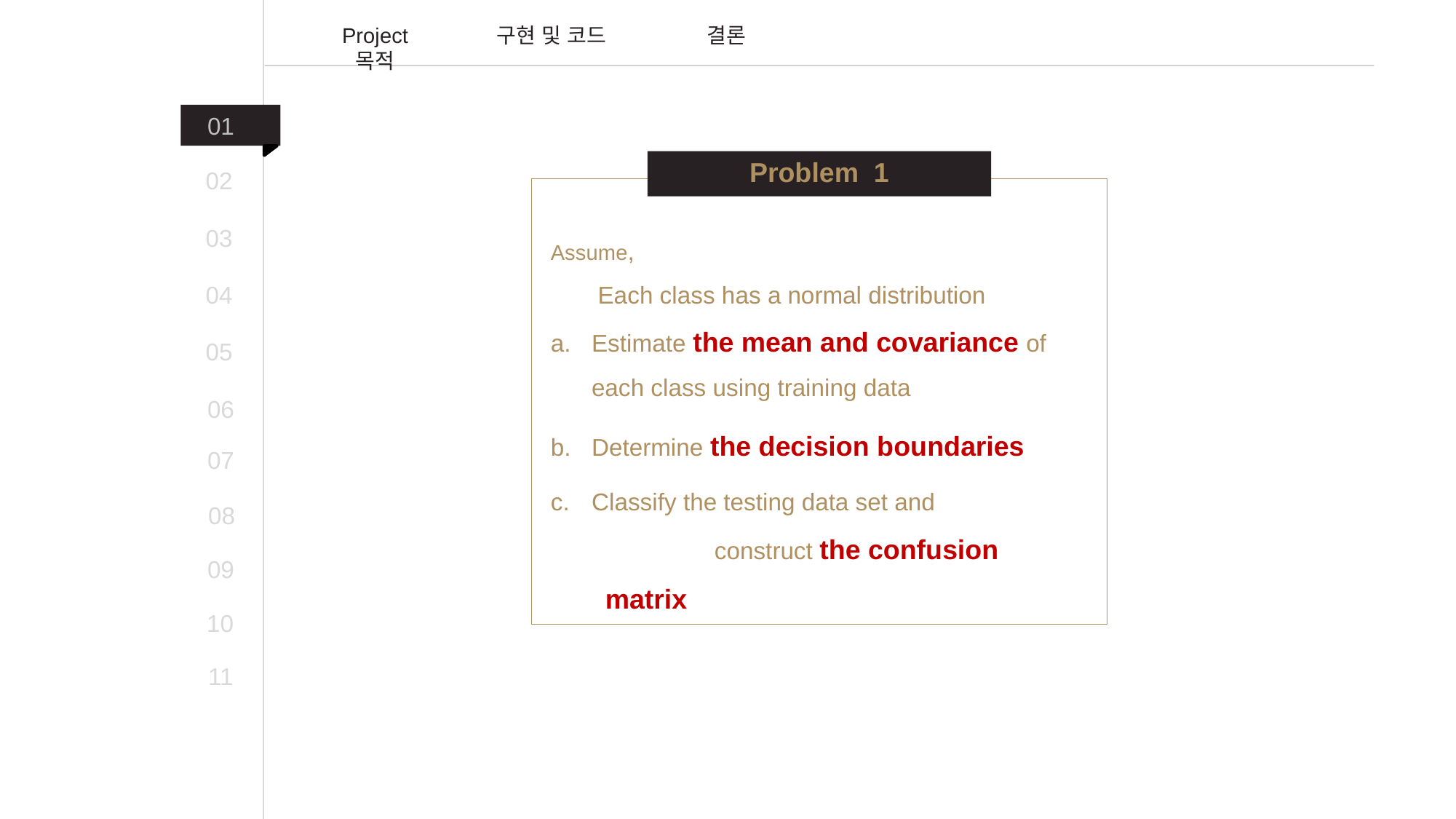

Project 목적
구현 및 코드
결론

01

Problem  1

Assume,
       Each class has a normal distribution
Estimate the mean and covariance of each class using training data

Determine the decision boundaries

Classify the testing data set and
	construct the confusion matrix
02
03
04
05
06
07
08
09
10
11